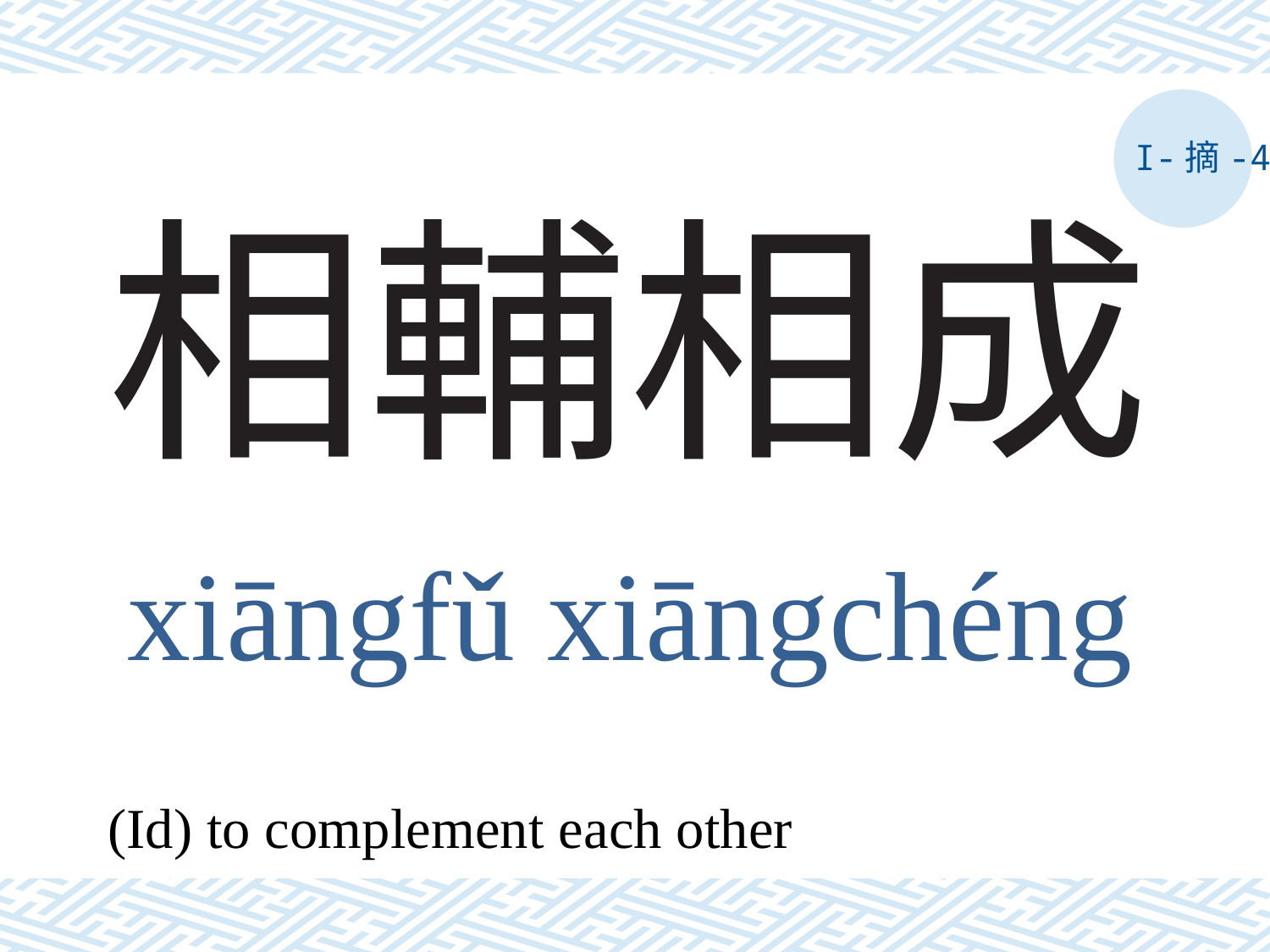

I-摘-4

# 相輔相成
xiāngfǔ xiāngchéng
(Id) to complement each other